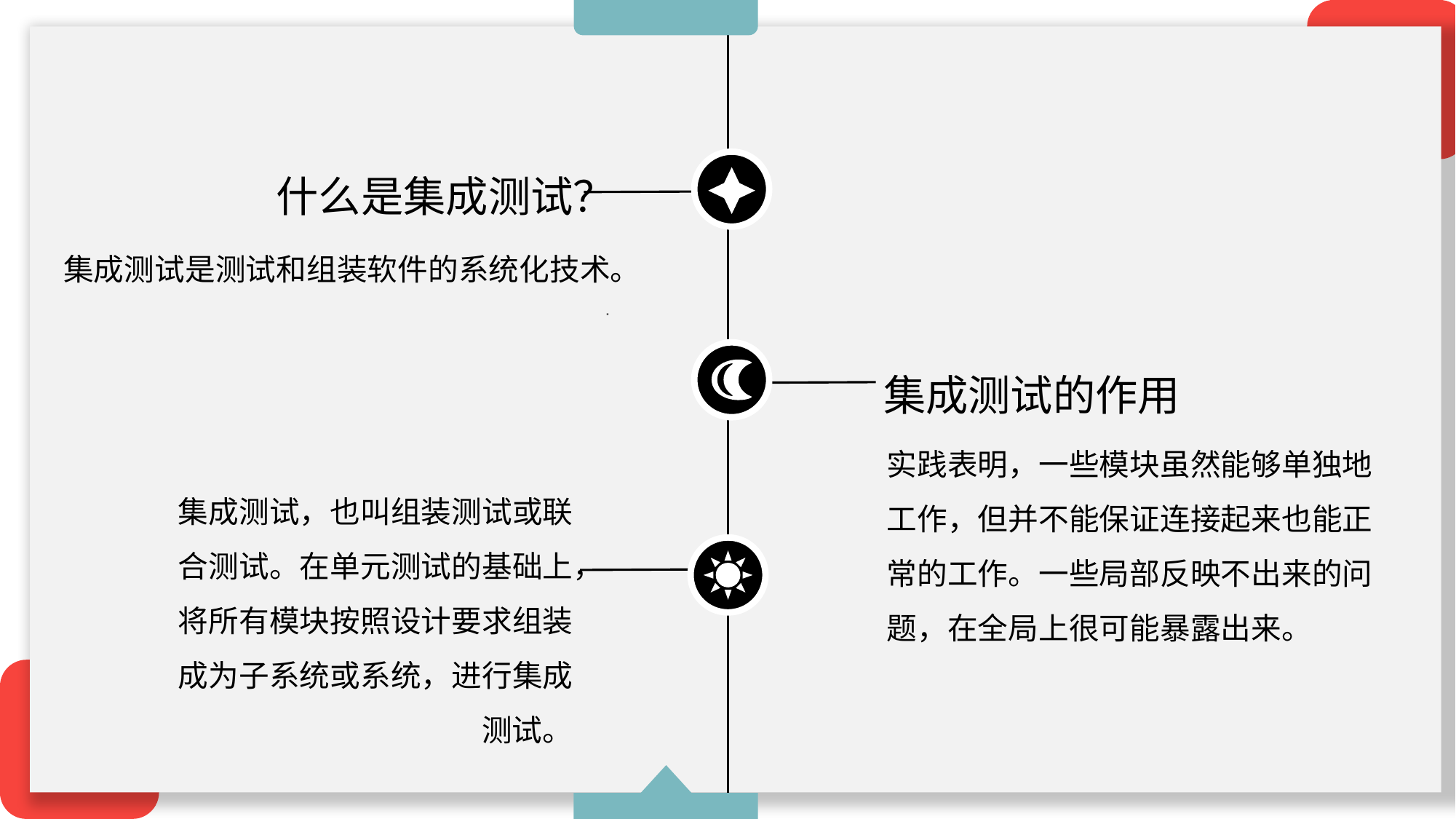

什么是集成测试？
集成测试是测试和组装软件的系统化技术。
.

集成测试的作用
实践表明，一些模块虽然能够单独地工作，但并不能保证连接起来也能正常的工作。一些局部反映不出来的问题，在全局上很可能暴露出来。
集成测试，也叫组装测试或联合测试。在单元测试的基础上，将所有模块按照设计要求组装成为子系统或系统，进行集成测试。